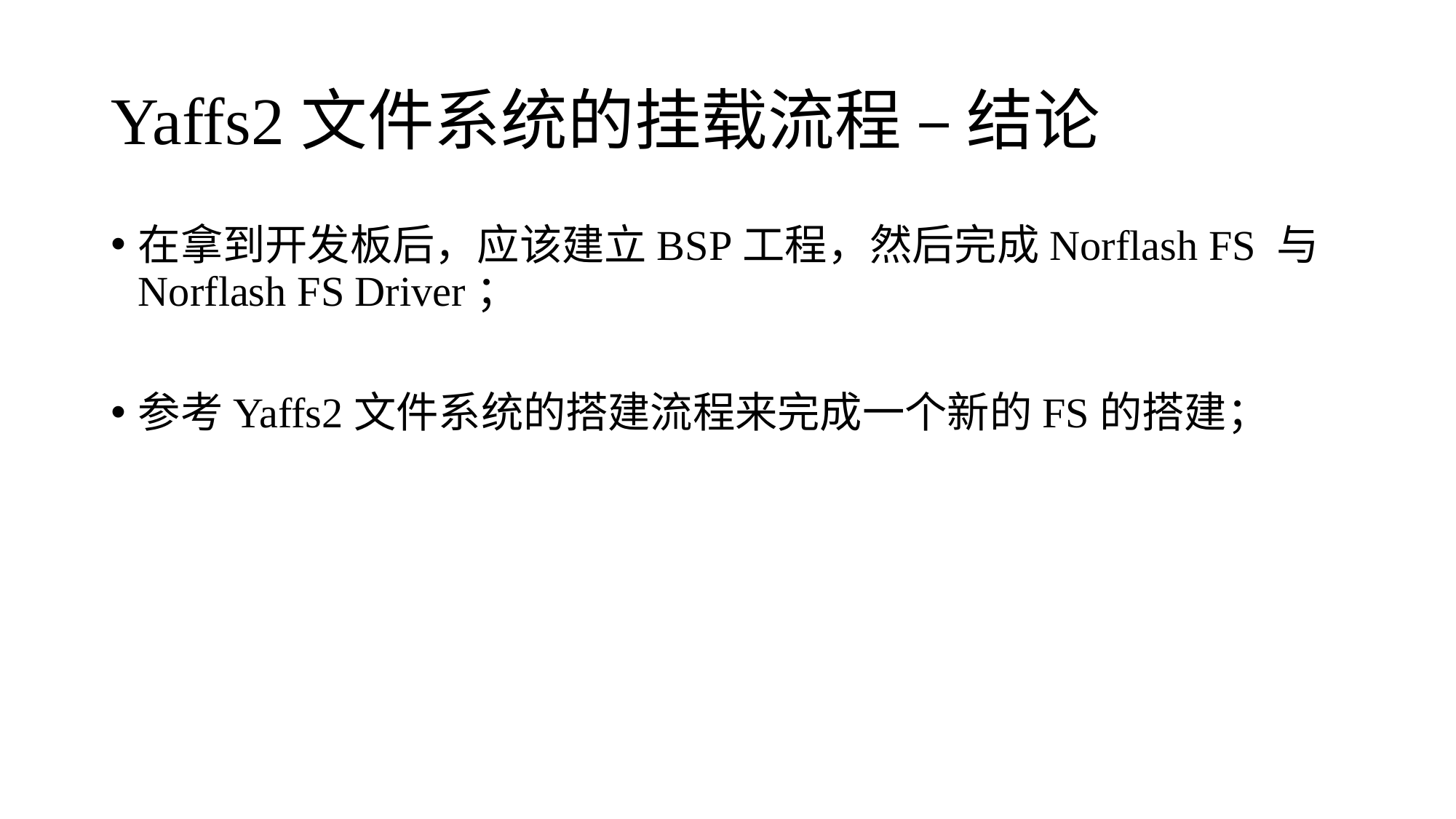

# Yaffs2文件系统的挂载流程 – 结论
在拿到开发板后，应该建立BSP工程，然后完成Norflash FS 与Norflash FS Driver；

参考Yaffs2文件系统的搭建流程来完成一个新的FS的搭建；